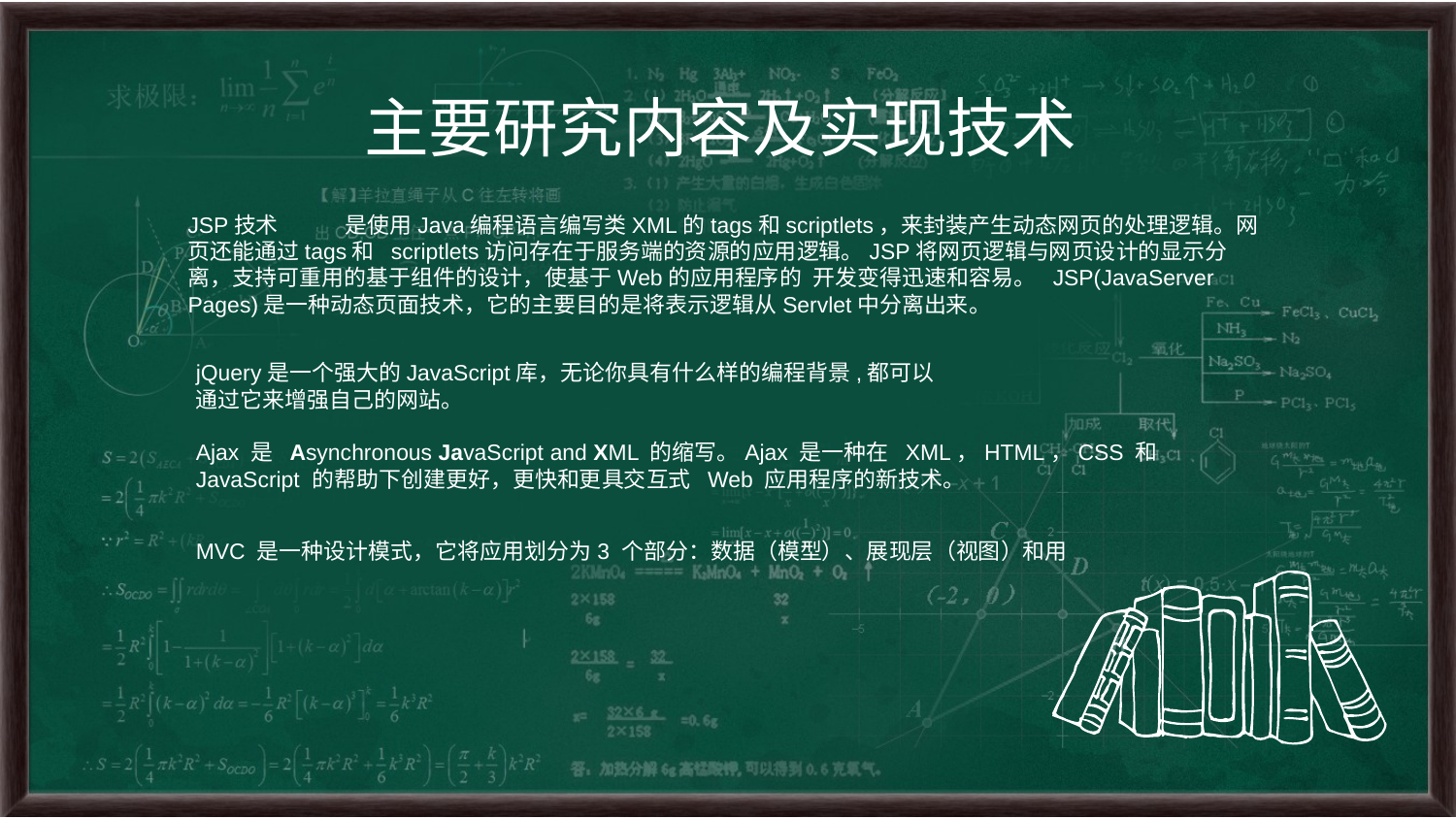

主要研究内容及实现技术
JSP技术      是使用Java编程语言编写类XML的tags和scriptlets，来封装产生动态网页的处理逻辑。网页还能通过tags和 scriptlets访问存在于服务端的资源的应用逻辑。JSP将网页逻辑与网页设计的显示分离，支持可重用的基于组件的设计，使基于Web的应用程序的 开发变得迅速和容易。 JSP(JavaServer Pages)是一种动态页面技术，它的主要目的是将表示逻辑从Servlet中分离出来。
jQuery是一个强大的JavaScript库，无论你具有什么样的编程背景,都可以
通过它来增强自己的网站。
Ajax 是 Asynchronous JavaScript and XML 的缩写。Ajax 是一种在 XML，HTML，CSS 和 JavaScript 的帮助下创建更好，更快和更具交互式 Web 应用程序的新技术。
MVC 是一种设计模式，它将应用划分为3 个部分：数据（模型）、展现层（视图）和用